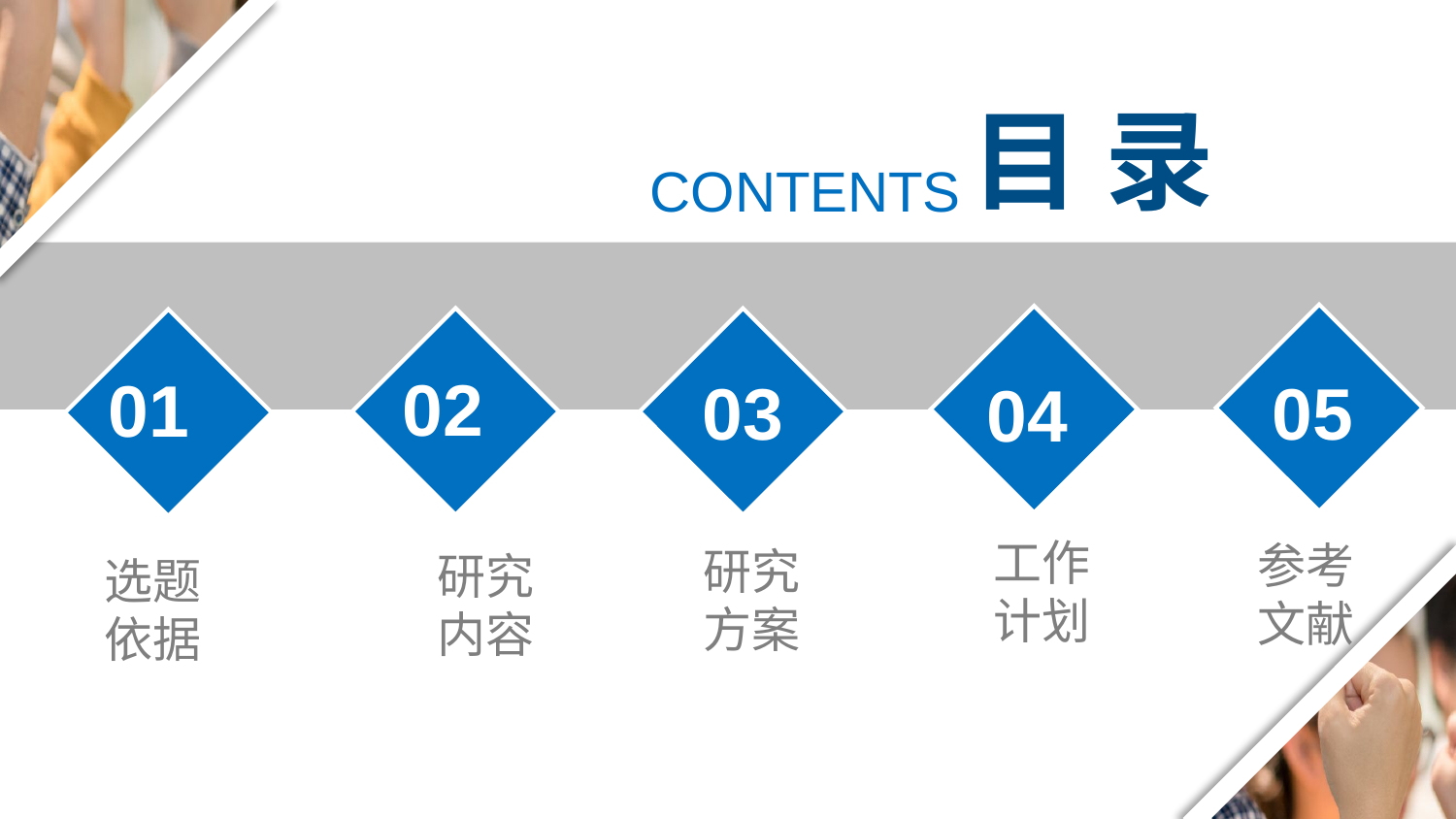

目 录
CONTENTS

05

04

02

03

01

工作计划
参考文献
研究方案

研究内容

选题依据